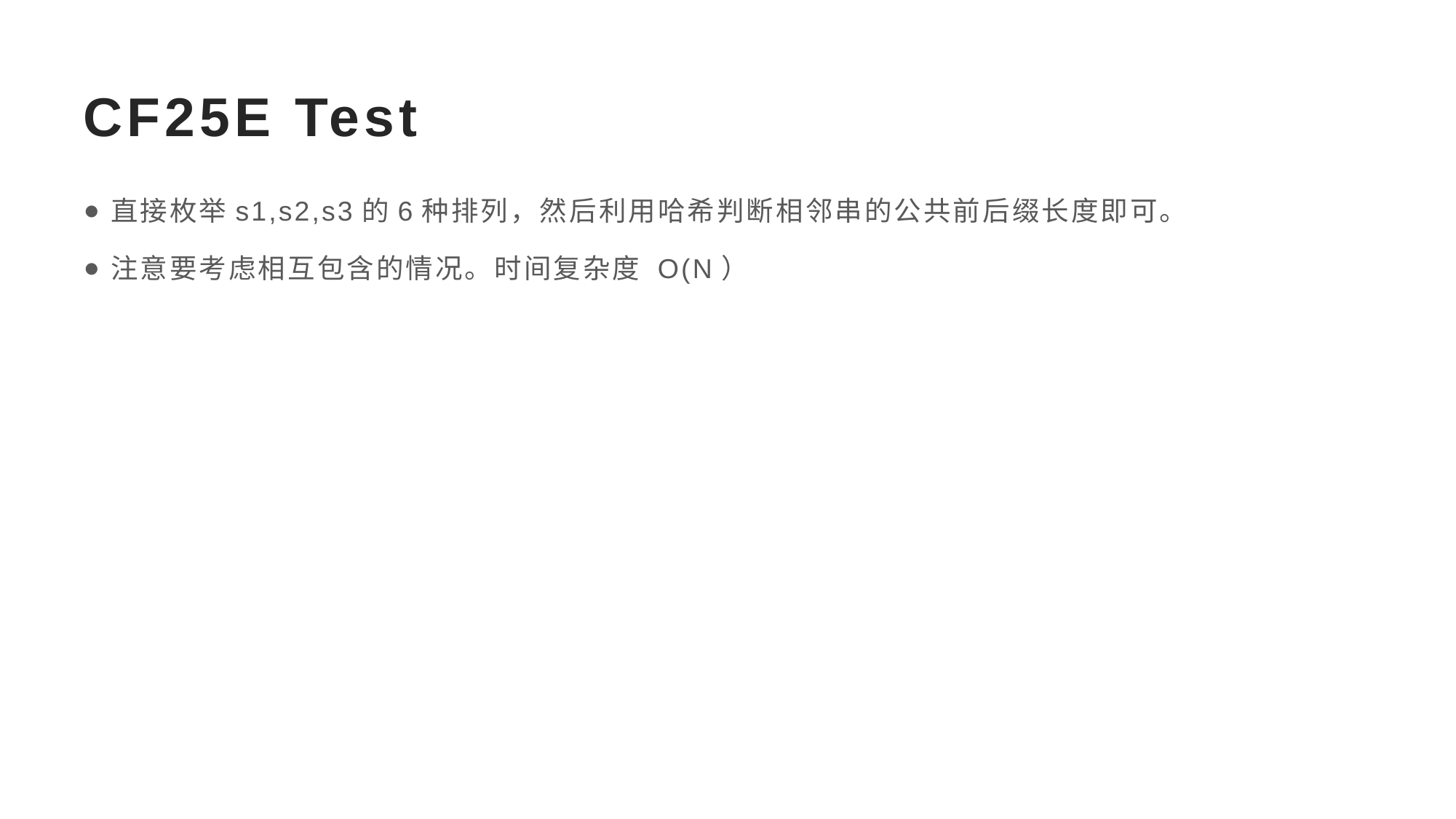

# CF25E Test
直接枚举s1,s2,s3的6种排列，然后利用哈希判断相邻串的公共前后缀长度即可。
注意要考虑相互包含的情况。时间复杂度 O(N）